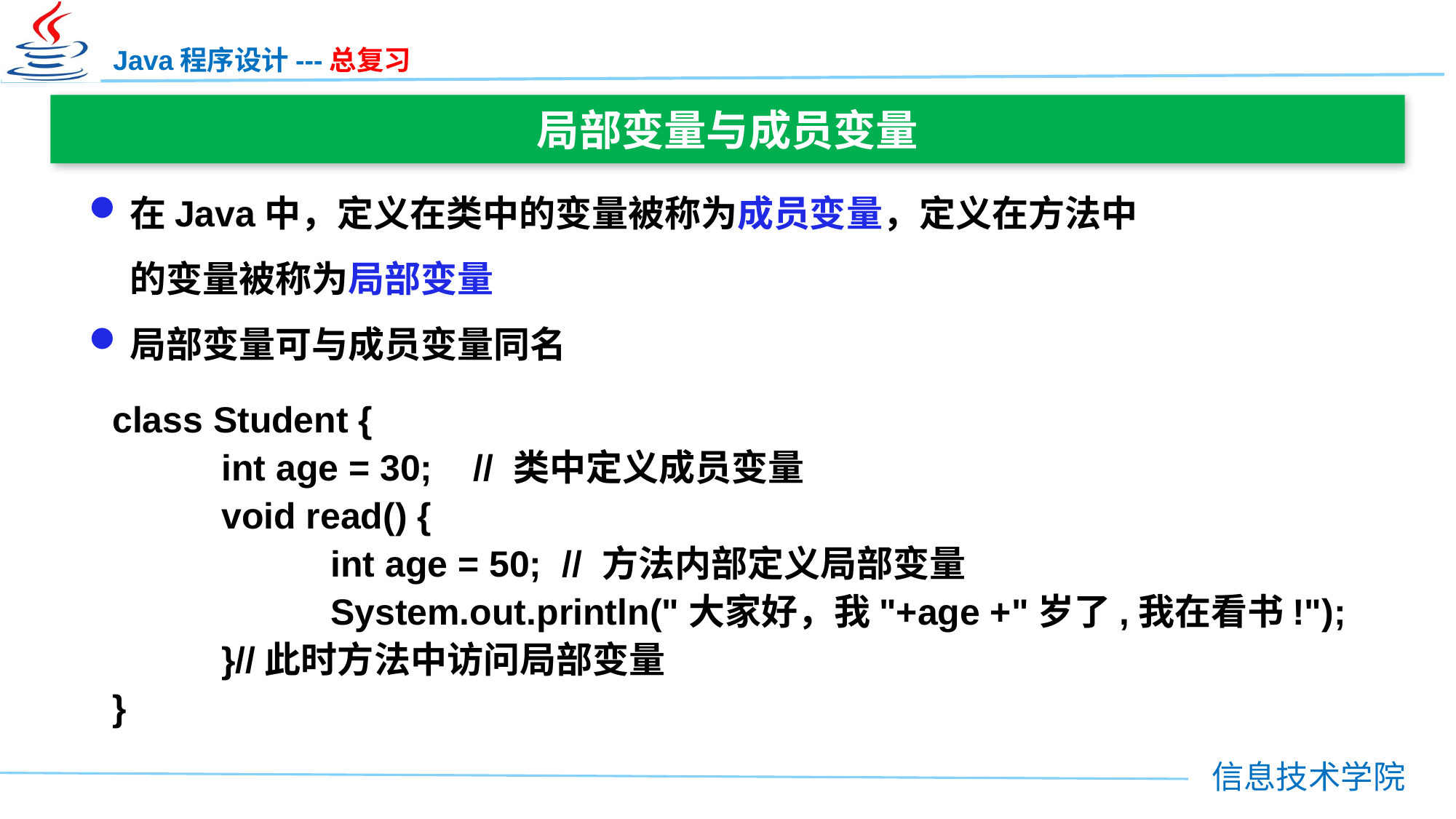

局部变量与成员变量
在Java中，定义在类中的变量被称为成员变量，定义在方法中的变量被称为局部变量
局部变量可与成员变量同名
class Student {
	int age = 30;    // 类中定义成员变量
	void read() {
		int age = 50;  // 方法内部定义局部变量
		System.out.println("大家好，我"+age +"岁了,我在看书!");
	}//此时方法中访问局部变量
}